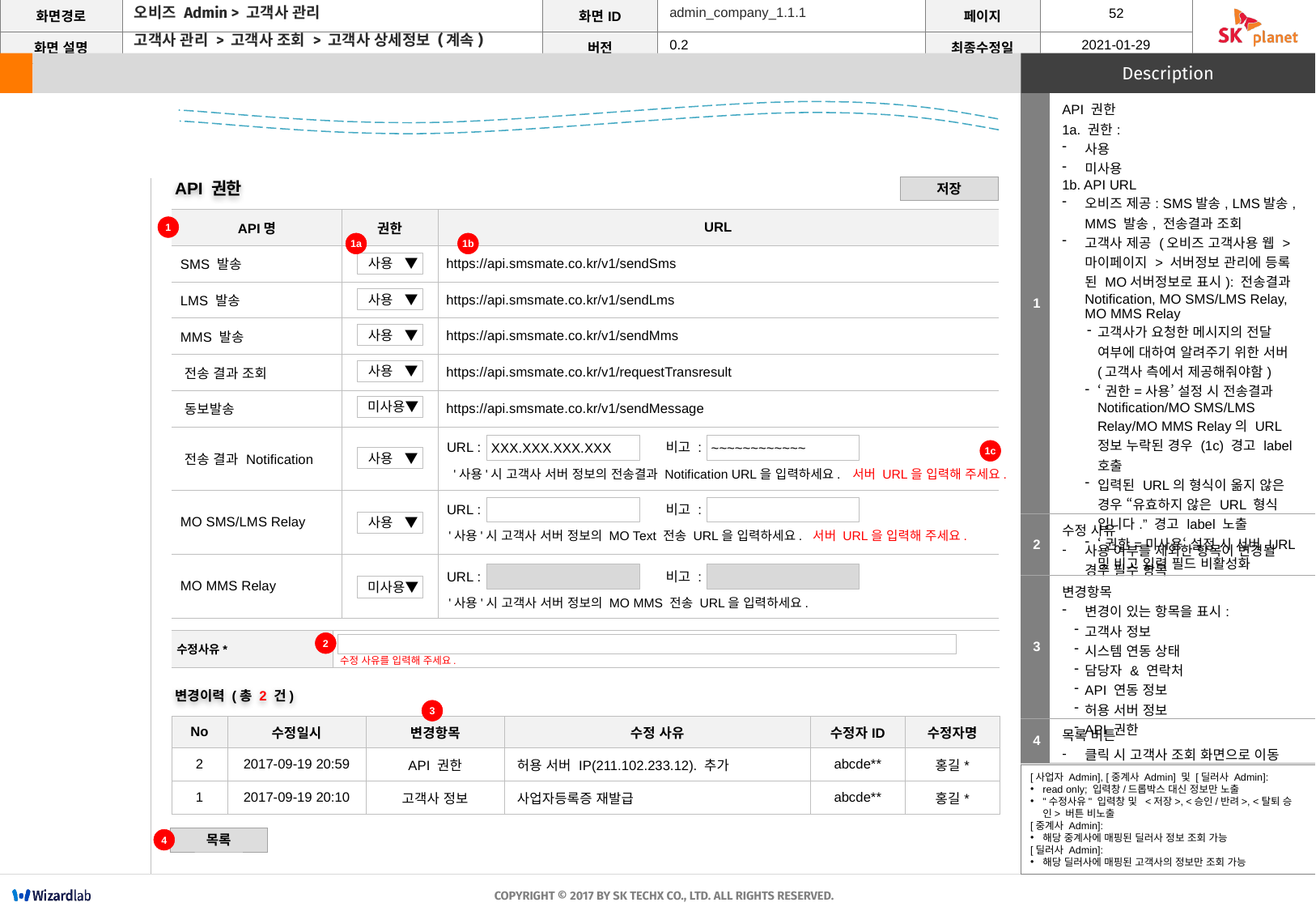

admin_company_1.1.1
오비즈 Admin > 고객사 관리
고객사 관리 > 고객사 조회 > 고객사 상세정보 (계속)
| 1 | API 권한 1a. 권한: 사용 미사용 1b. API URL 오비즈 제공: SMS발송, LMS발송, MMS 발송, 전송결과 조회 고객사 제공 (오비즈 고객사용 웹 > 마이페이지 > 서버정보 관리에 등록 된 MO서버정보로 표시): 전송결과 Notification, MO SMS/LMS Relay, MO MMS Relay 고객사가 요청한 메시지의 전달 여부에 대하여 알려주기 위한 서버(고객사 측에서 제공해줘야함) ‘권한=사용’ 설정 시 전송결과 Notification/MO SMS/LMS Relay/MO MMS Relay의 URL 정보 누락된 경우 (1c) 경고 label 호출 입력된 URL의 형식이 옮지 않은 경우 “유효하지 않은 URL 형식 입니다.” 경고 label 노출 ‘권한=미사용‘ 설정 시 서버 URL 및 비고 입력 필드 비활성화 |
| --- | --- |
| 2 | 수정 사유 사용 여부를 제외한 항목이 변경될 경우 필수 항목 |
| 3 | 변경항목 변경이 있는 항목을 표시: 고객사 정보 시스템 연동 상태 담당자 & 연락처 API 연동 정보 허용 서버 정보 API 권한 |
| 4 | 목록 버튼 클릭 시 고객사 조회 화면으로 이동 |

API 권한
저장
| API명 | 권한 | URL |
| --- | --- | --- |
| SMS 발송 |  | https://api.smsmate.co.kr/v1/sendSms |
| LMS 발송 |  | https://api.smsmate.co.kr/v1/sendLms |
| MMS 발송 |  | https://api.smsmate.co.kr/v1/sendMms |
| 전송 결과 조회 |  | https://api.smsmate.co.kr/v1/requestTransresult |
| 동보발송 |  | https://api.smsmate.co.kr/v1/sendMessage |
| 전송 결과 Notification |  |  |
| MO SMS/LMS Relay |  |  |
| MO MMS Relay |  |  |
1
1a
1b
 사용   ▼
 사용   ▼
 사용   ▼
 사용   ▼
 미사용▼
URL :
비고 :
XXX.XXX.XXX.XXX
~~~~~~~~~~~~
1c
 사용   ▼
'사용'시 고객사 서버 정보의 전송결과 Notification URL을 입력하세요.
서버 URL을 입력해 주세요.
URL :
비고 :

 사용   ▼
'사용'시 고객사 서버 정보의 MO Text 전송 URL을 입력하세요.
서버 URL을 입력해 주세요.
URL :
비고 :

 미사용▼
'사용'시 고객사 서버 정보의 MO MMS 전송 URL을 입력하세요.
| 수정사유\* |  |
| --- | --- |
2

수정 사유를 입력해 주세요.
변경이력 (총 2 건)
3
| No | 수정일시 | 변경항목 | 수정 사유 | 수정자ID | 수정자명 |
| --- | --- | --- | --- | --- | --- |
| 2 | 2017-09-19 20:59 | API 권한 | 허용 서버 IP(211.102.233.12). 추가 | abcde\*\* | 홍길\* |
| 1 | 2017-09-19 20:10 | 고객사 정보 | 사업자등록증 재발급 | abcde\*\* | 홍길\* |
[사업자 Admin], [중계사 Admin] 및 [딜러사 Admin]:
read only; 입력창/드롭박스 대신 정보만 노출
"수정사유" 입력창 및  <저장>, <승인/반려>, <탈퇴 승인> 버튼 비노출
[중계사 Admin]:
해당 중계사에 매핑된 딜러사 정보 조회 가능
[딜러사 Admin]:
해당 딜러사에 매핑된 고객사의 정보만 조회 가능
목록
4